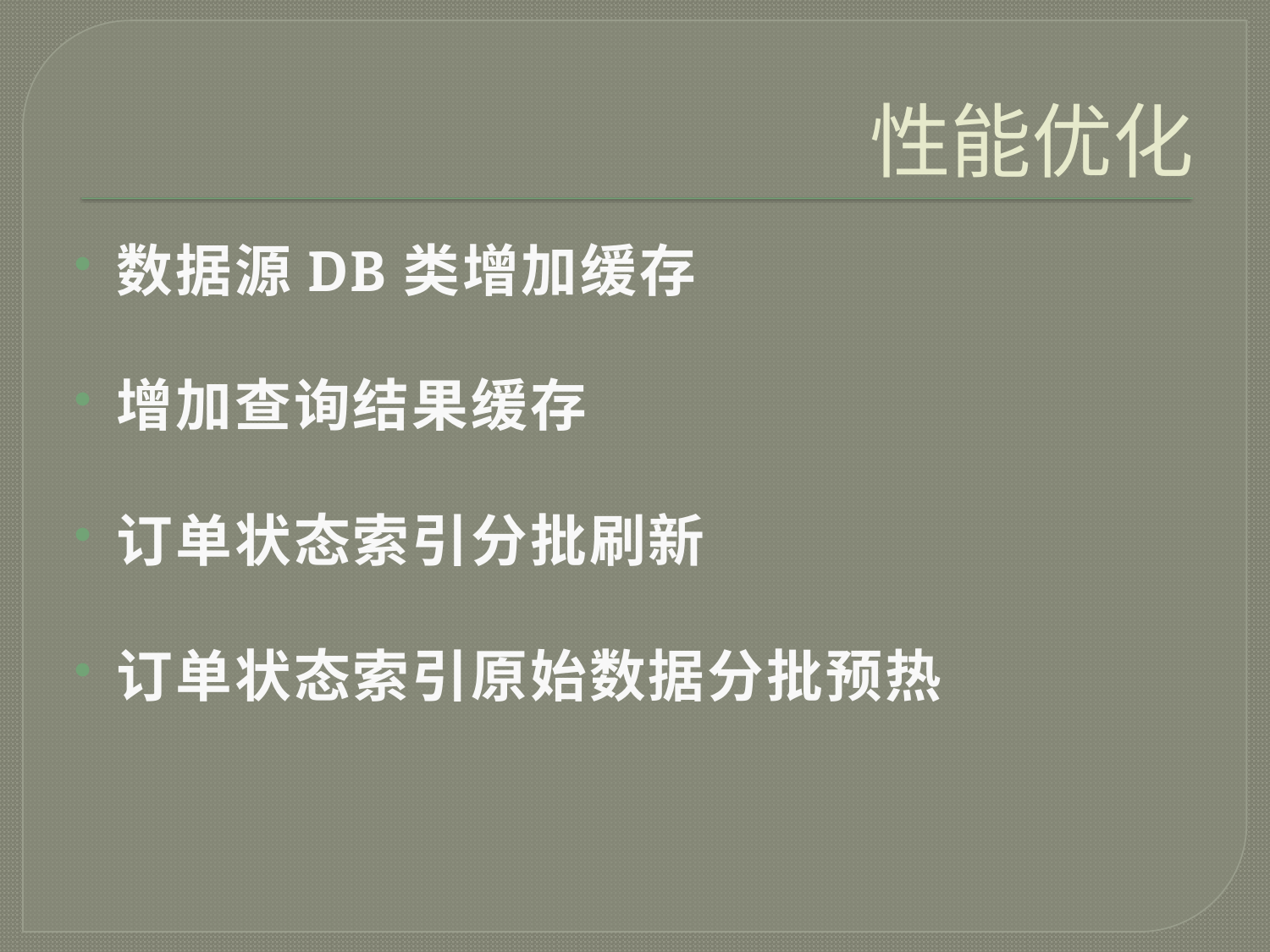

# 性能优化
数据源DB类增加缓存

增加查询结果缓存

订单状态索引分批刷新

订单状态索引原始数据分批预热